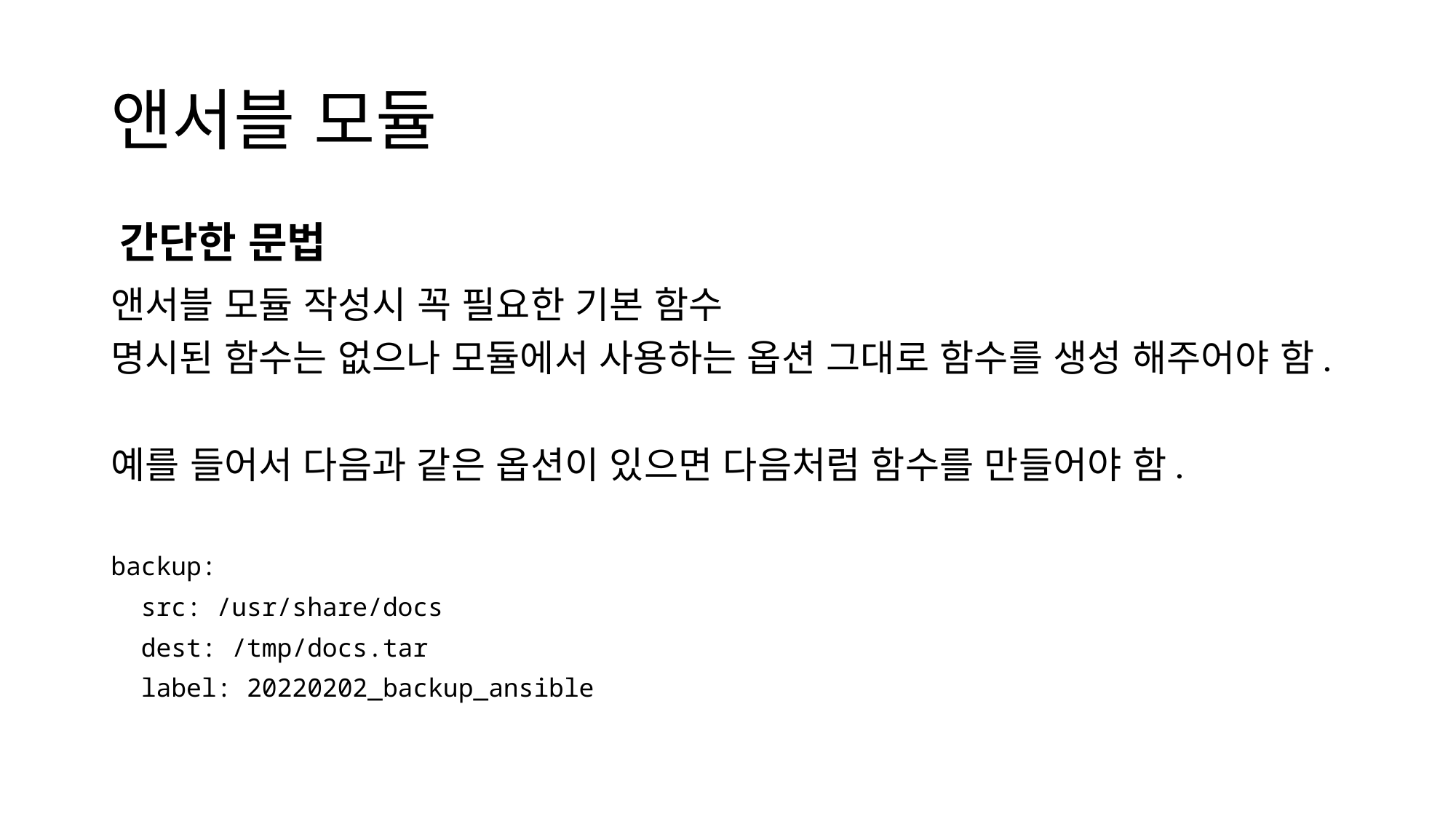

# 앤서블 모듈
간단한 문법
앤서블 모듈 작성시 꼭 필요한 기본 함수
명시된 함수는 없으나 모듈에서 사용하는 옵션 그대로 함수를 생성 해주어야 함.

예를 들어서 다음과 같은 옵션이 있으면 다음처럼 함수를 만들어야 함.

backup:
  src: /usr/share/docs
  dest: /tmp/docs.tar
  label: 20220202_backup_ansible